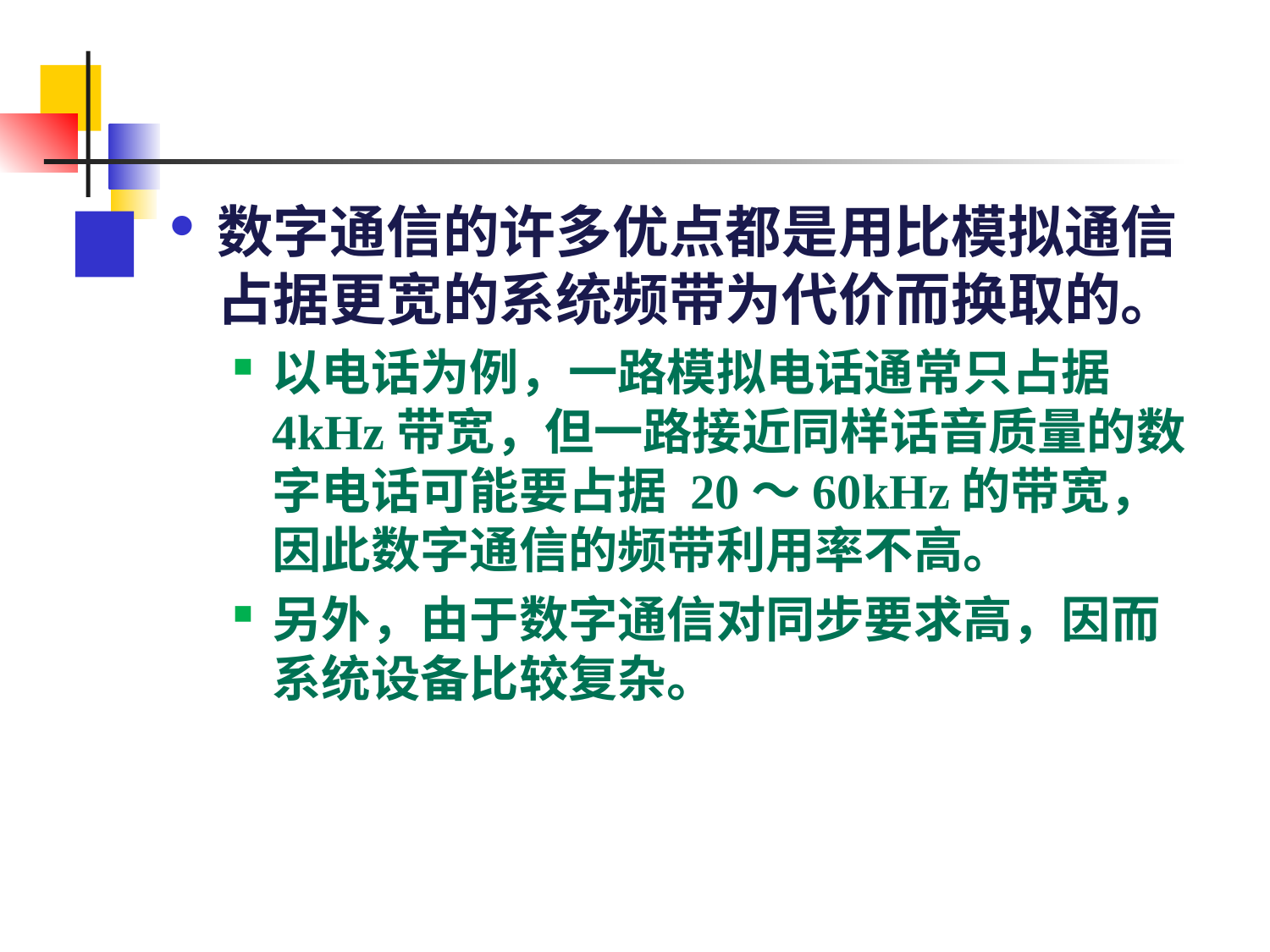

数字通信的许多优点都是用比模拟通信占据更宽的系统频带为代价而换取的。
以电话为例，一路模拟电话通常只占据4kHz带宽，但一路接近同样话音质量的数字电话可能要占据 20～60kHz的带宽，因此数字通信的频带利用率不高。
另外，由于数字通信对同步要求高，因而系统设备比较复杂。